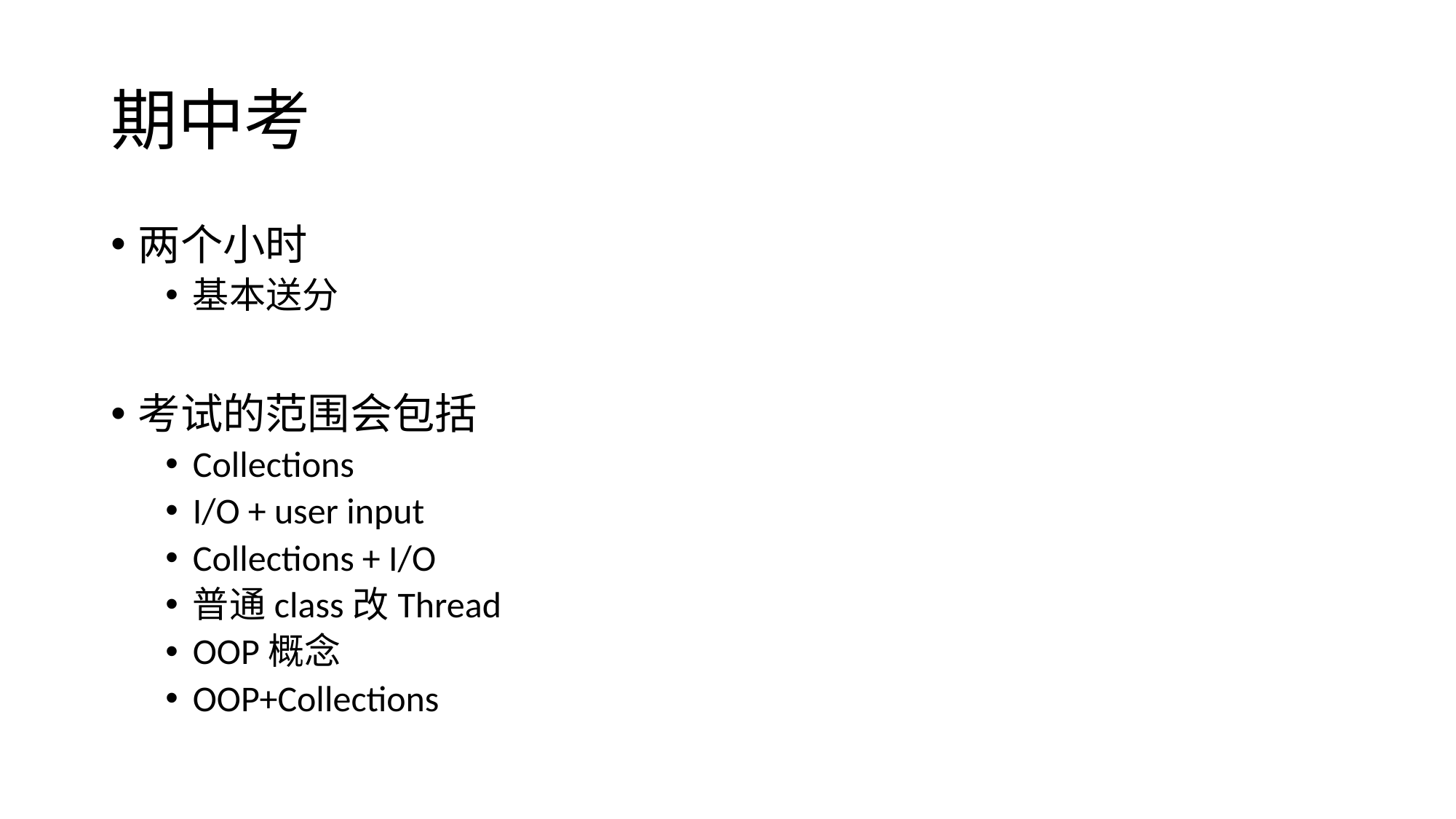

# 期中考
两个小时
基本送分

考试的范围会包括
Collections
I/O + user input
Collections + I/O
普通class改Thread
OOP概念
OOP+Collections